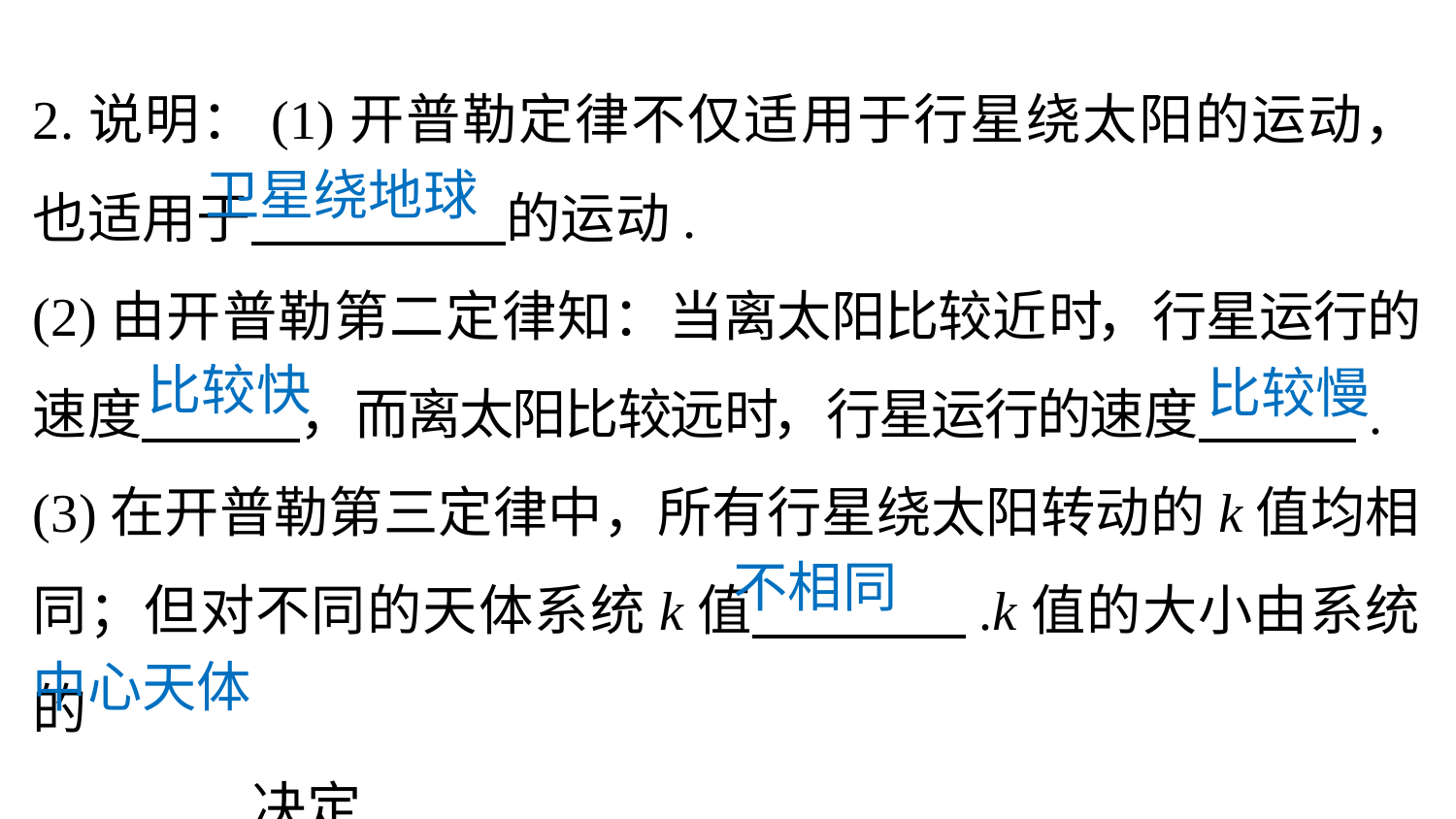

2.说明：(1)开普勒定律不仅适用于行星绕太阳的运动，也适用于                     的运动.
(2)由开普勒第二定律知：当离太阳比较近时，行星运行的速度             ，而离太阳比较远时，行星运行的速度             .
(3)在开普勒第三定律中，所有行星绕太阳转动的k值均相同；但对不同的天体系统k值                .k值的大小由系统的
                 决定.
卫星绕地球
比较快
比较慢
不相同
中心天体